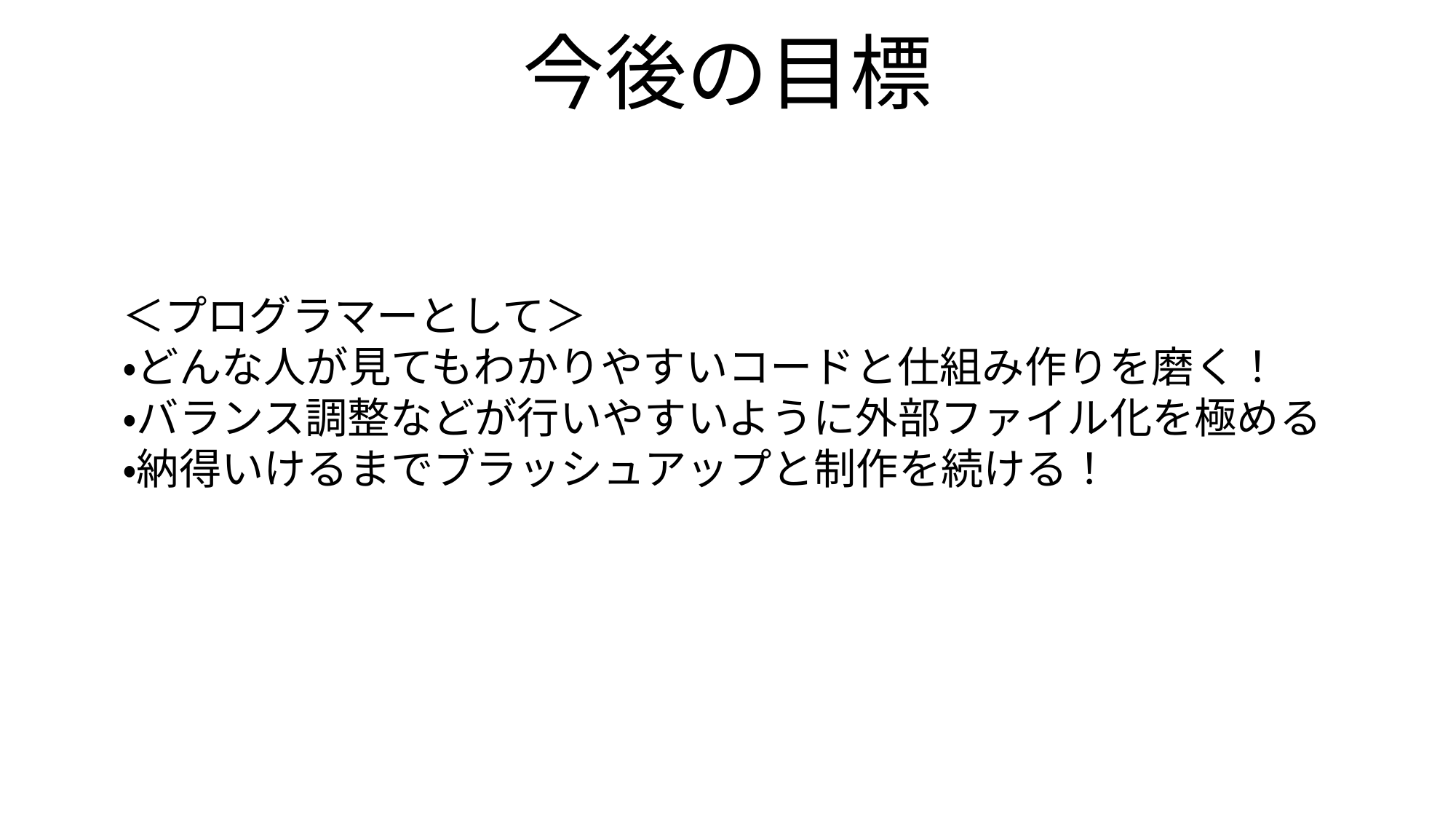

今後の目標

＜プログラマーとして＞
・どんな人が見てもわかりやすいコードと仕組み作りを磨く！
・バランス調整などが行いやすいように外部ファイル化を極める
・納得いけるまでブラッシュアップと制作を続ける！